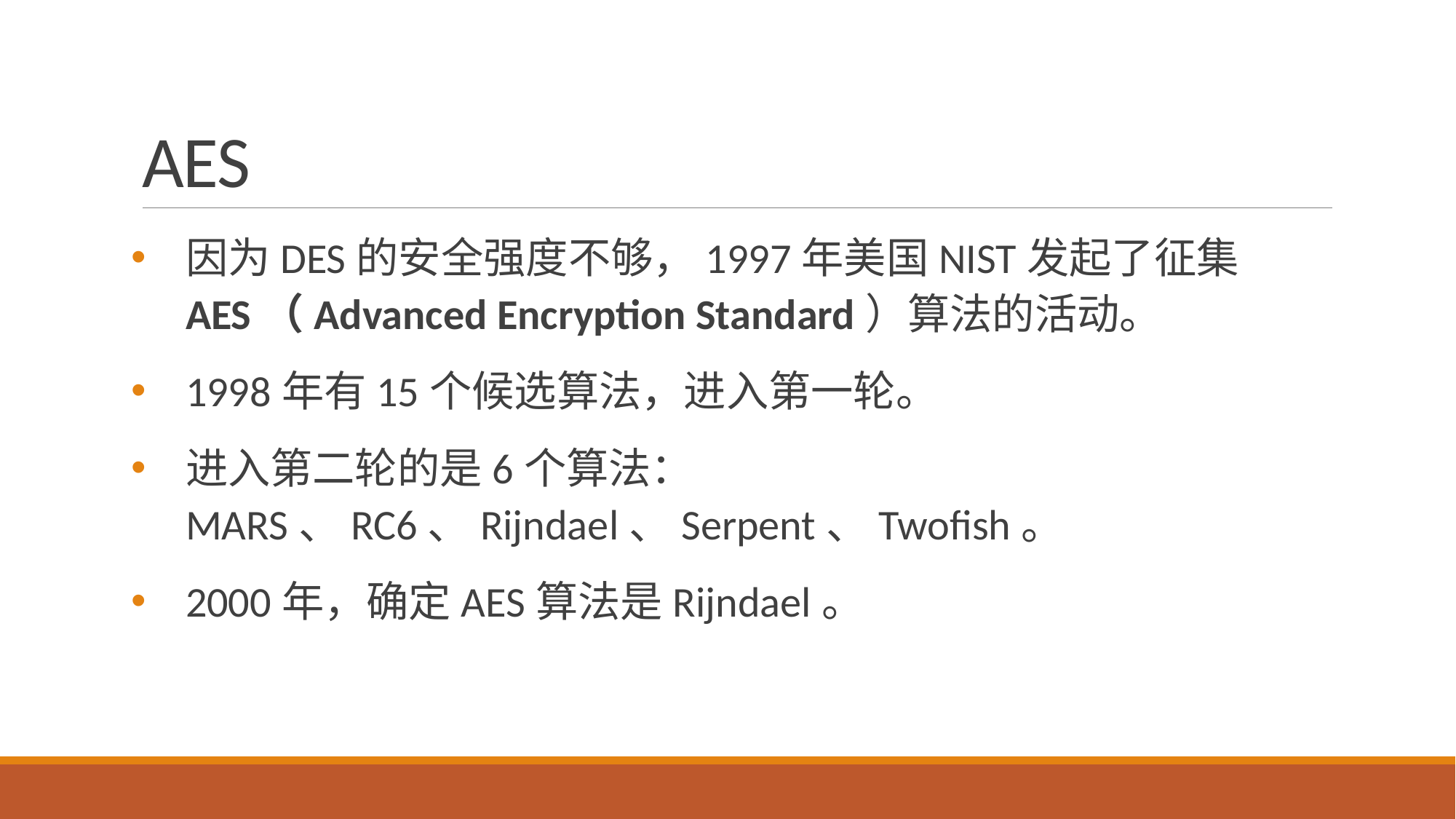

# AES
因为DES的安全强度不够，1997年美国NIST发起了征集AES（Advanced Encryption Standard）算法的活动。
1998年有15个候选算法，进入第一轮。
进入第二轮的是6个算法：MARS、RC6、Rijndael、Serpent、Twofish。
2000年，确定AES算法是Rijndael。
40